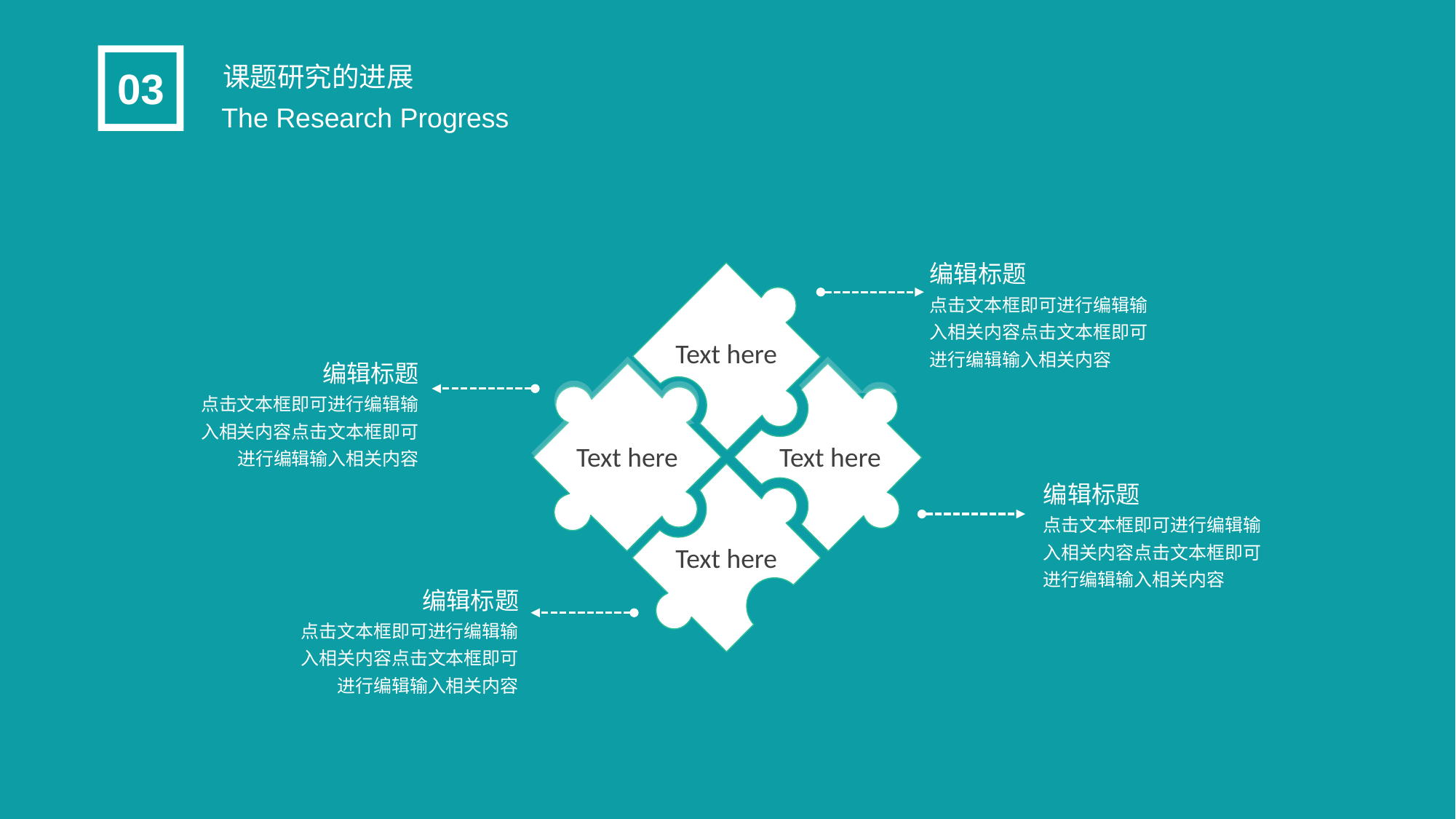

课题研究的进展

03
The Research Progress
编辑标题

点击文本框即可进行编辑输入相关内容点击文本框即可进行编辑输入相关内容
Text here
编辑标题
点击文本框即可进行编辑输入相关内容点击文本框即可进行编辑输入相关内容
Text here
Text here
编辑标题
点击文本框即可进行编辑输入相关内容点击文本框即可进行编辑输入相关内容
Text here
编辑标题
点击文本框即可进行编辑输入相关内容点击文本框即可进行编辑输入相关内容